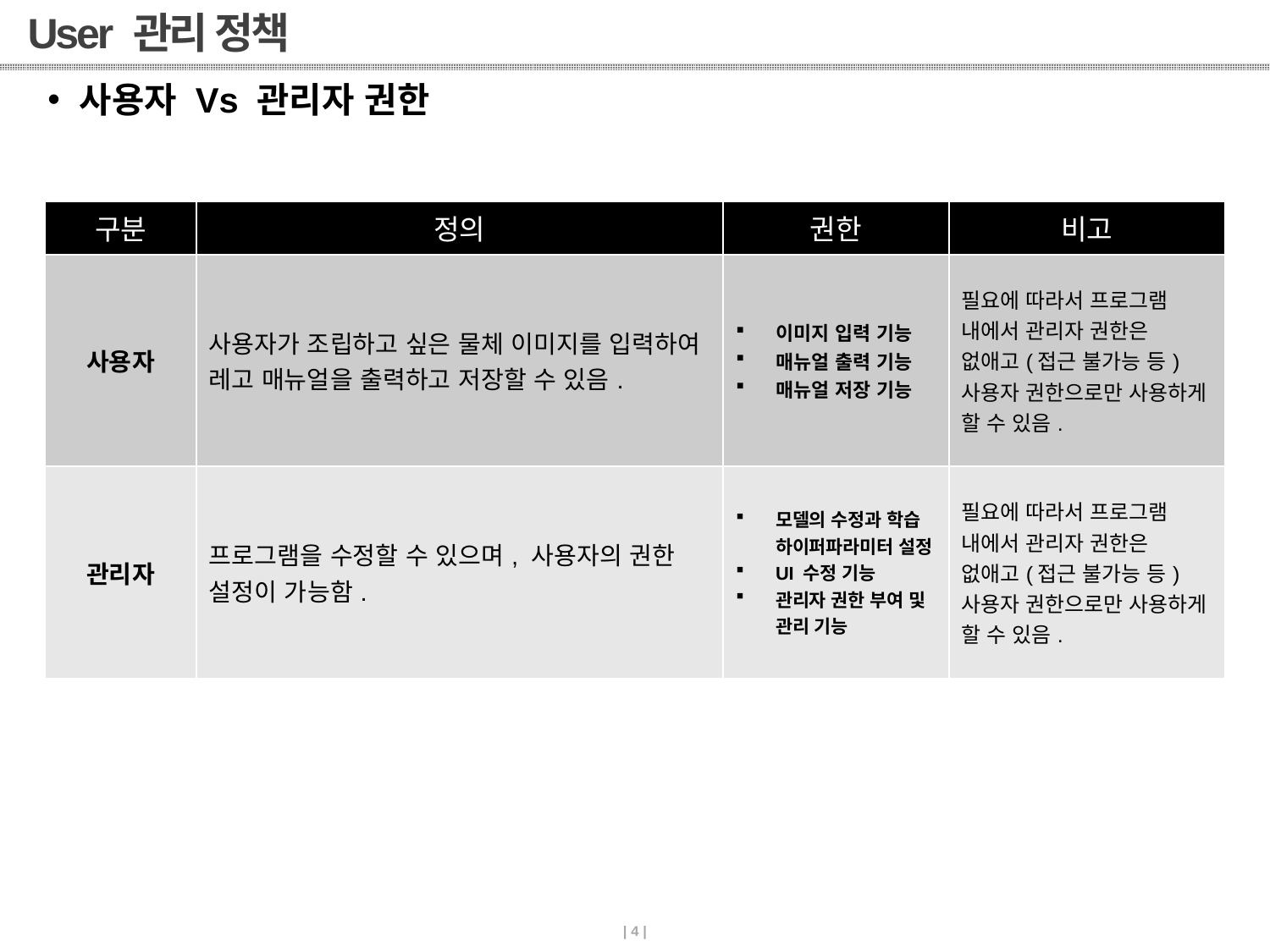

# User 관리 정책
사용자 Vs 관리자 권한
| 구분 | 정의 | 권한 | 비고 |
| --- | --- | --- | --- |
| 사용자 | 사용자가 조립하고 싶은 물체 이미지를 입력하여 레고 매뉴얼을 출력하고 저장할 수 있음. | 이미지 입력 기능 매뉴얼 출력 기능 매뉴얼 저장 기능 | 필요에 따라서 프로그램 내에서 관리자 권한은 없애고(접근 불가능 등) 사용자 권한으로만 사용하게 할 수 있음. |
| 관리자 | 프로그램을 수정할 수 있으며, 사용자의 권한 설정이 가능함. | 모델의 수정과 학습 하이퍼파라미터 설정 UI 수정 기능 관리자 권한 부여 및 관리 기능 | 필요에 따라서 프로그램 내에서 관리자 권한은 없애고(접근 불가능 등) 사용자 권한으로만 사용하게 할 수 있음. |
| 4 |